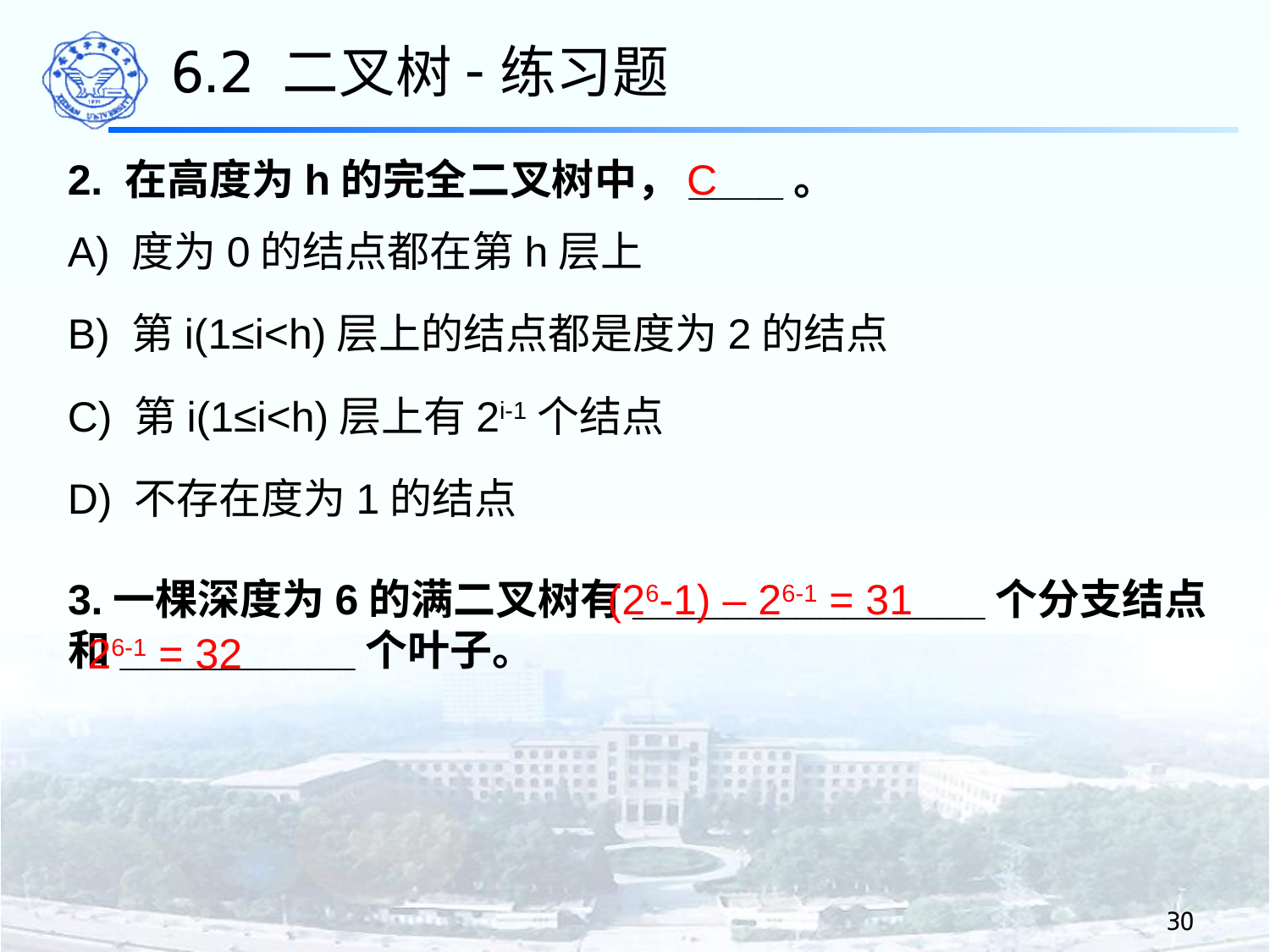

6.2 二叉树-练习题
2. 在高度为h的完全二叉树中，____。
A) 度为0的结点都在第h层上
B) 第i(1≤i<h)层上的结点都是度为2的结点
C) 第i(1≤i<h)层上有2i-1个结点
D) 不存在度为1的结点

C
3.一棵深度为6的满二叉树有_______________个分支结点和__________个叶子。

(26-1) – 26-1 = 31
26-1 = 32
30